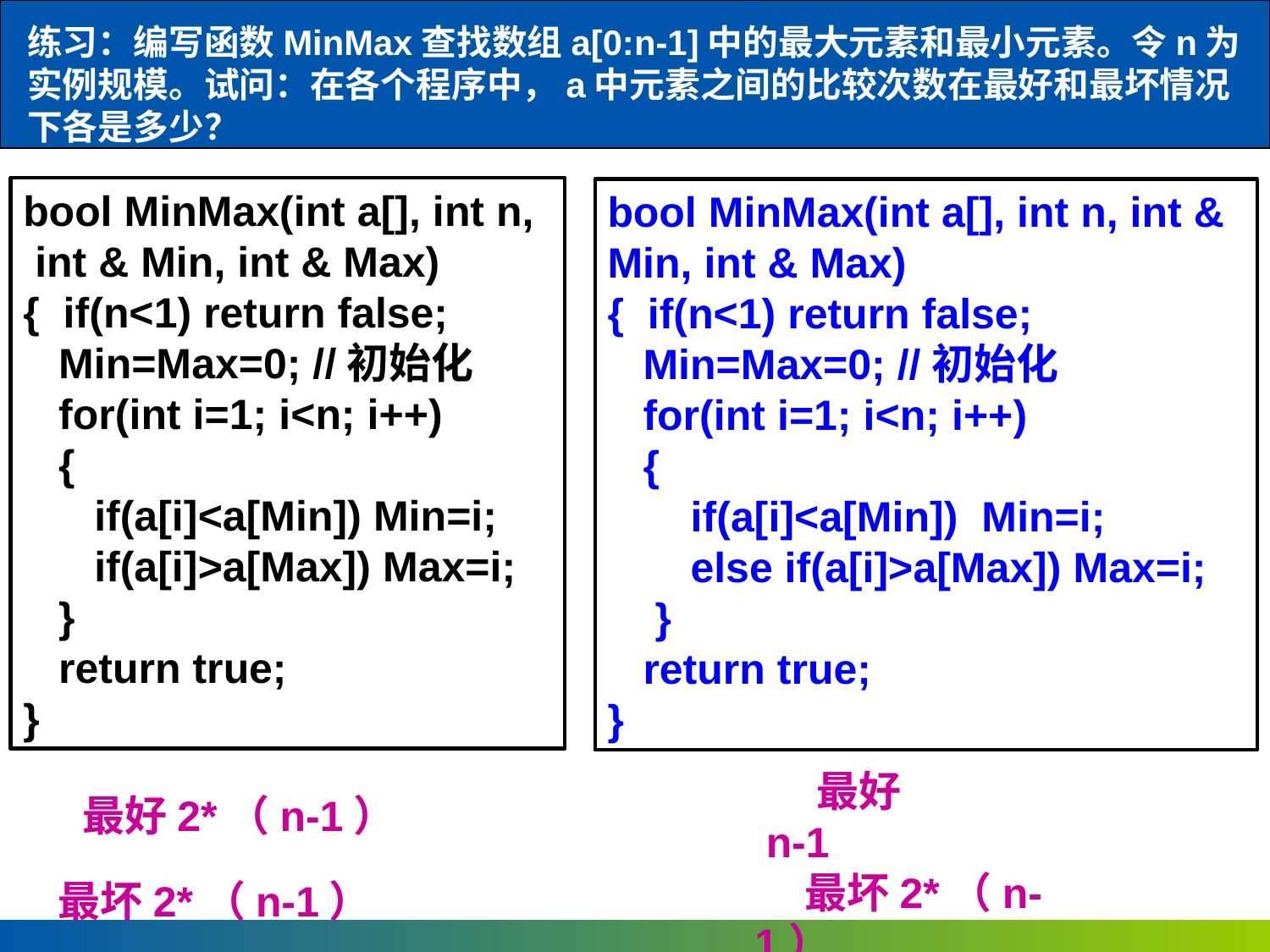

练习：编写函数MinMax查找数组a[0:n-1]中的最大元素和最小元素。令n为实例规模。试问：在各个程序中，a中元素之间的比较次数在最好和最坏情况下各是多少？
bool MinMax(int a[], int n,
 int & Min, int & Max)
{  if(n<1) return false;
   Min=Max=0; //初始化
   for(int i=1; i<n; i++)
   {
      if(a[i]<a[Min]) Min=i;
      if(a[i]>a[Max]) Max=i;
   }
   return true;
}
bool MinMax(int a[], int n, int & Min, int & Max)
{  if(n<1) return false;
   Min=Max=0; //初始化
   for(int i=1; i<n; i++)
   {
       if(a[i]<a[Min])  Min=i;
       else if(a[i]>a[Max]) Max=i;
    }
   return true;
}
最好2*（n-1）
最好 n-1
最坏2*（n-1）
最坏2*（n-1）